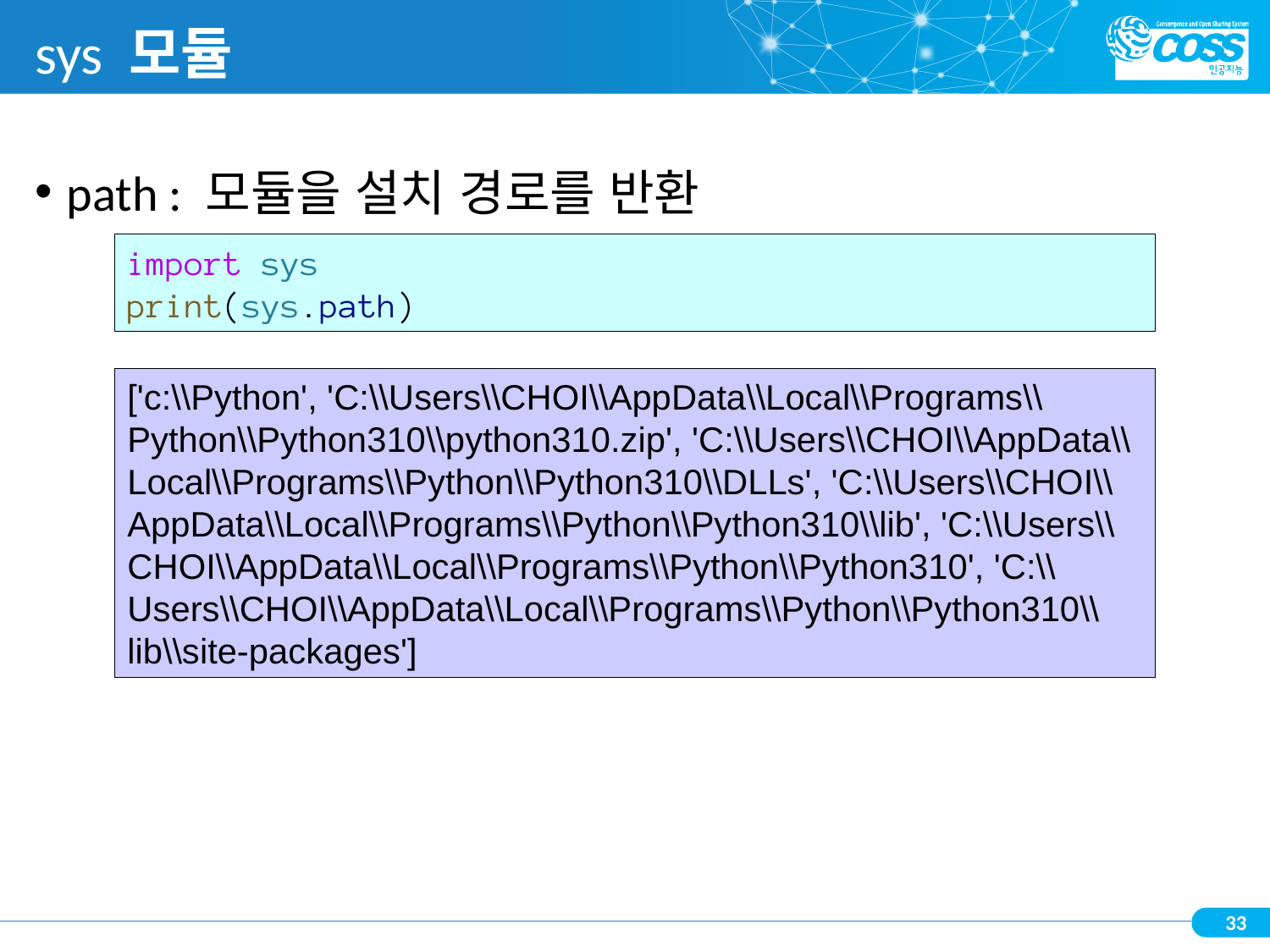

# sys 모듈
path : 모듈을 설치 경로를 반환

import sys
print(sys.path)
['c:\\Python', 'C:\\Users\\CHOI\\AppData\\Local\\Programs\\Python\\Python310\\python310.zip', 'C:\\Users\\CHOI\\AppData\\Local\\Programs\\Python\\Python310\\DLLs', 'C:\\Users\\CHOI\\AppData\\Local\\Programs\\Python\\Python310\\lib', 'C:\\Users\\CHOI\\AppData\\Local\\Programs\\Python\\Python310', 'C:\\Users\\CHOI\\AppData\\Local\\Programs\\Python\\Python310\\lib\\site-packages']
33